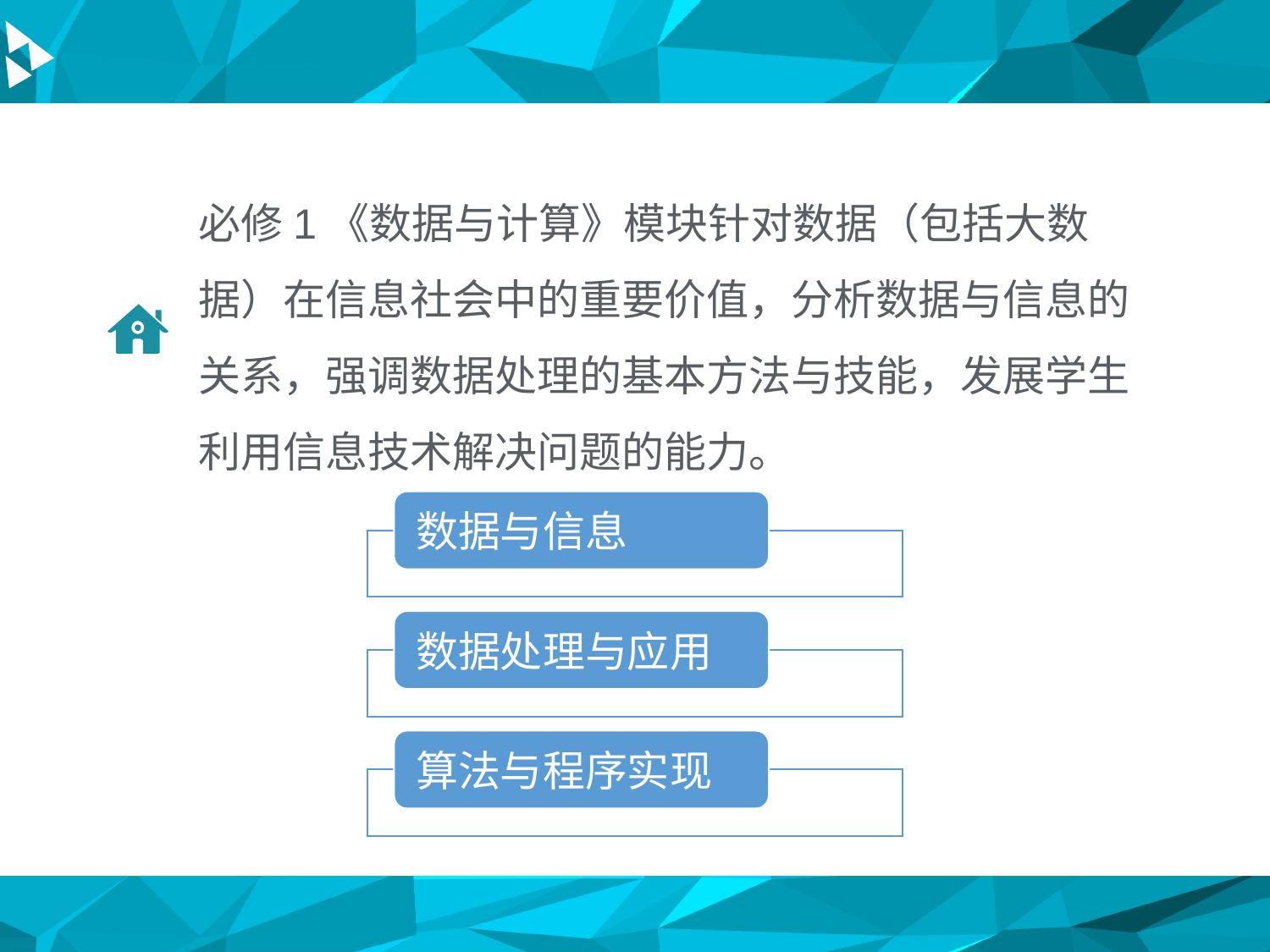

必修1《数据与计算》模块针对数据（包括大数据）在信息社会中的重要价值，分析数据与信息的关系，强调数据处理的基本方法与技能，发展学生利用信息技术解决问题的能力。

数据与信息
数据处理与应用
算法与程序实现